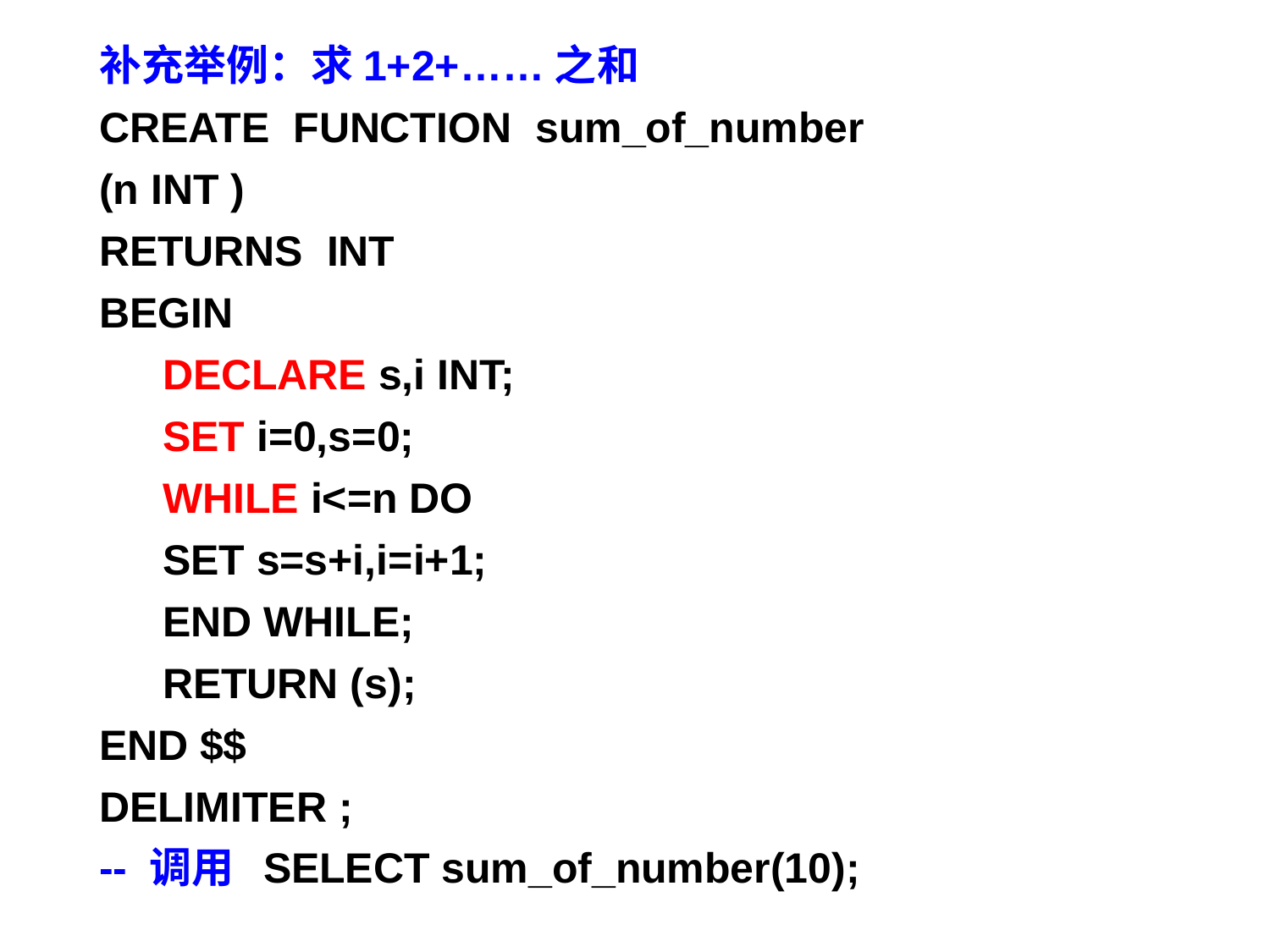

补充举例：求1+2+……之和
CREATE  FUNCTION  sum_of_number
(n INT )
RETURNS  INT
BEGIN
DECLARE s,i INT;
SET i=0,s=0;
WHILE i<=n DO
SET s=s+i,i=i+1;
END WHILE;
RETURN (s);
END $$
DELIMITER ;
-- 调用  SELECT sum_of_number(10);